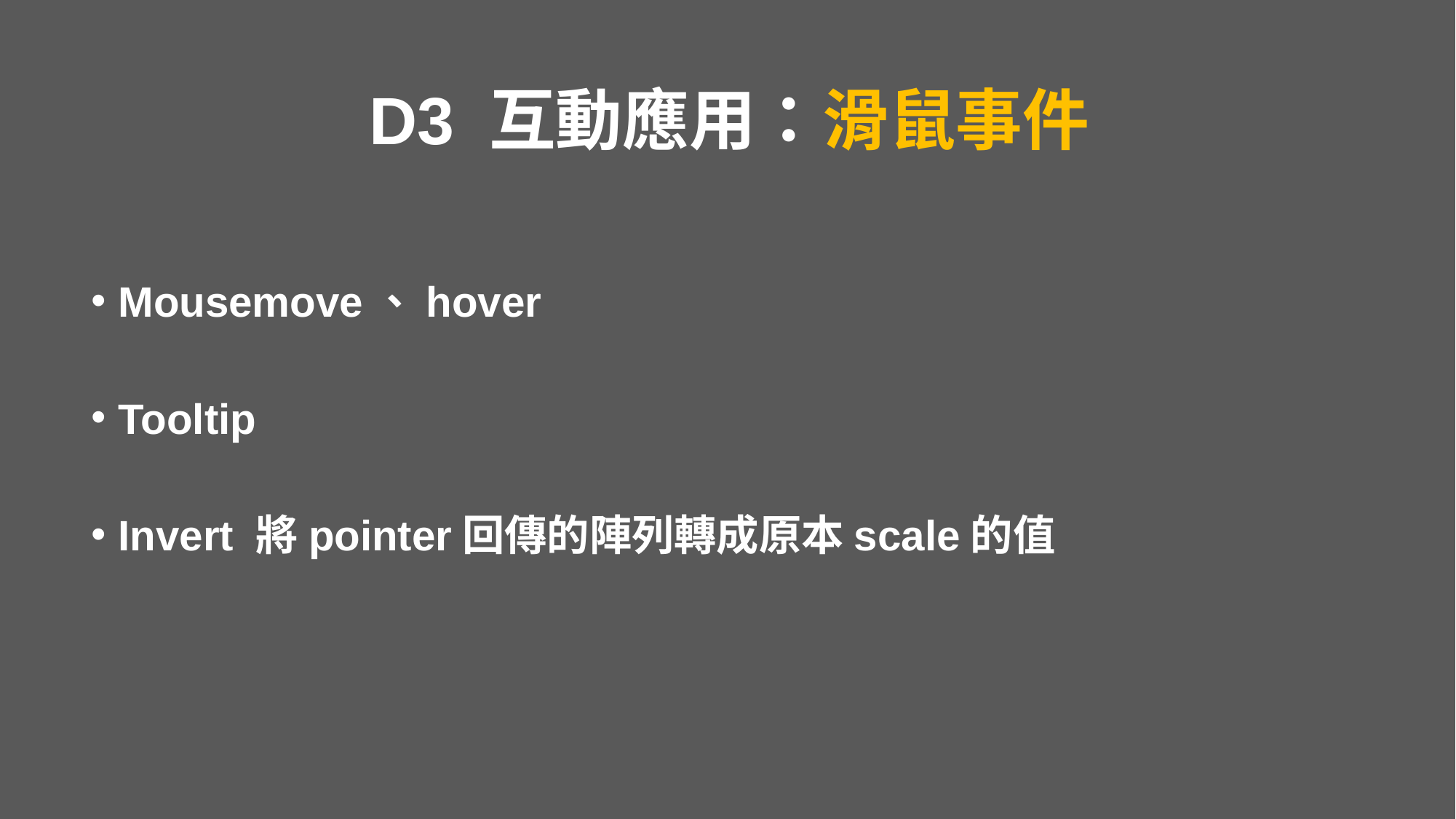

# D3 互動應用：滑鼠事件
Mousemove、hover
Tooltip
Invert 將pointer回傳的陣列轉成原本scale的值